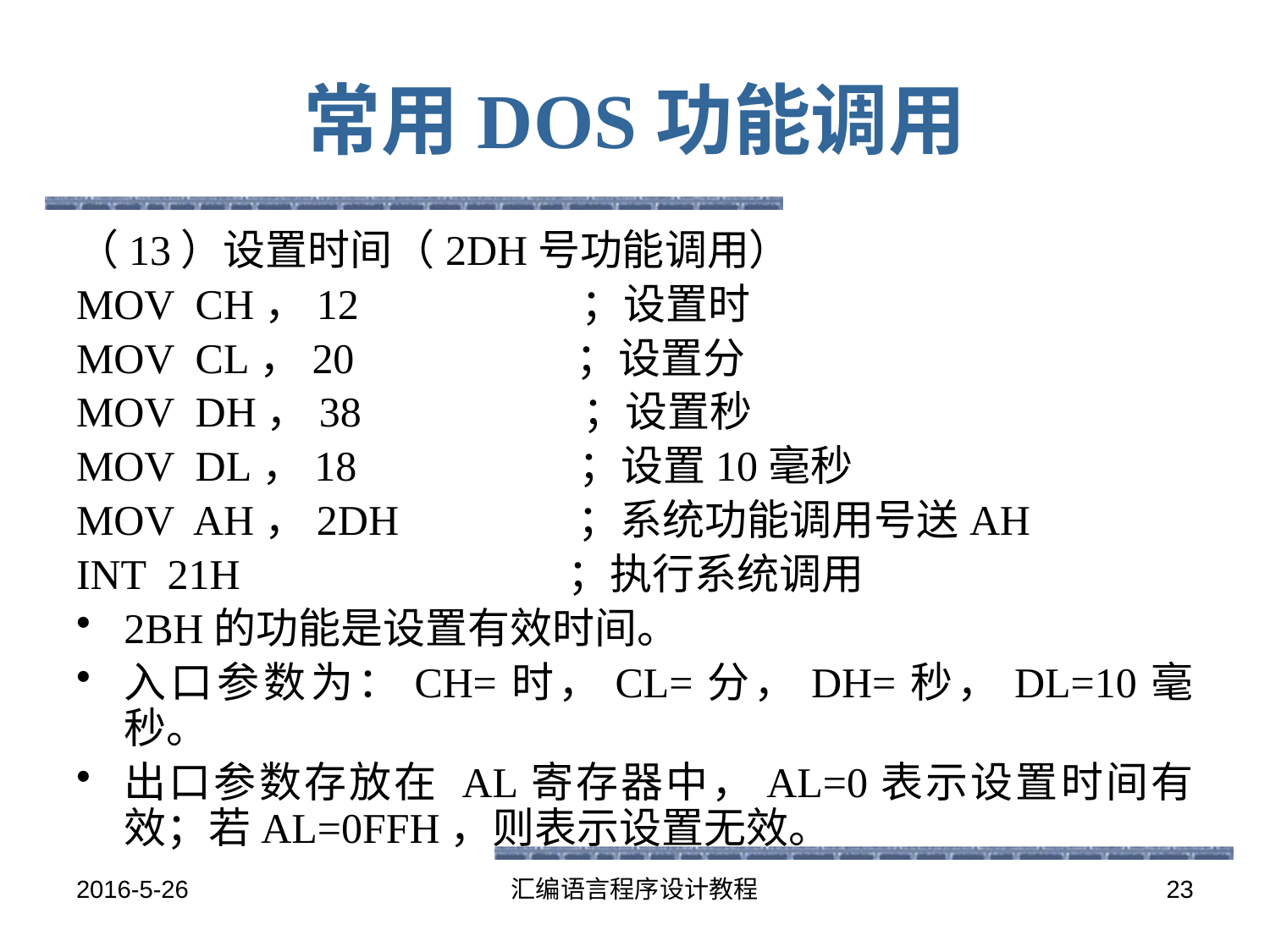

# 常用DOS功能调用
（13）设置时间（2DH号功能调用）
MOV  CH，12                    ；设置时
MOV  CL，20                    ；设置分
MOV  DH，38                    ；设置秒
MOV  DL，18                    ；设置10毫秒
MOV  AH，2DH                ；系统功能调用号送AH
INT  21H                              ；执行系统调用
2BH的功能是设置有效时间。
入口参数为：CH=时，CL=分，DH=秒，DL=10毫秒。
出口参数存放在 AL寄存器中，AL=0表示设置时间有效；若AL=0FFH，则表示设置无效。
2016-5-26
汇编语言程序设计教程
23